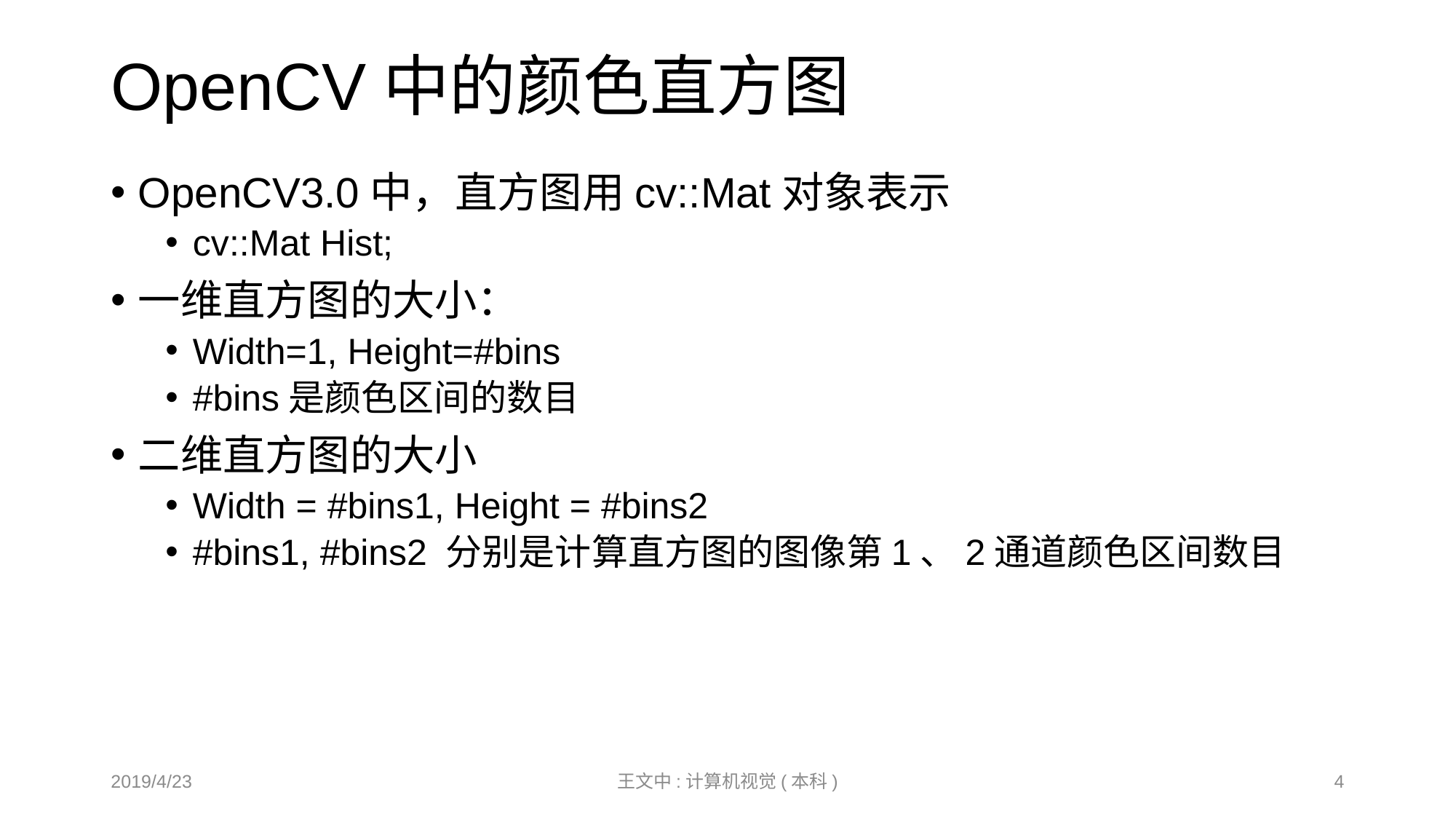

# OpenCV中的颜色直方图
OpenCV3.0中，直方图用cv::Mat对象表示
cv::Mat Hist;
一维直方图的大小：
Width=1, Height=#bins
#bins是颜色区间的数目
二维直方图的大小
Width = #bins1, Height = #bins2
#bins1, #bins2 分别是计算直方图的图像第1、2通道颜色区间数目
2019/4/23
王文中:计算机视觉(本科)
4